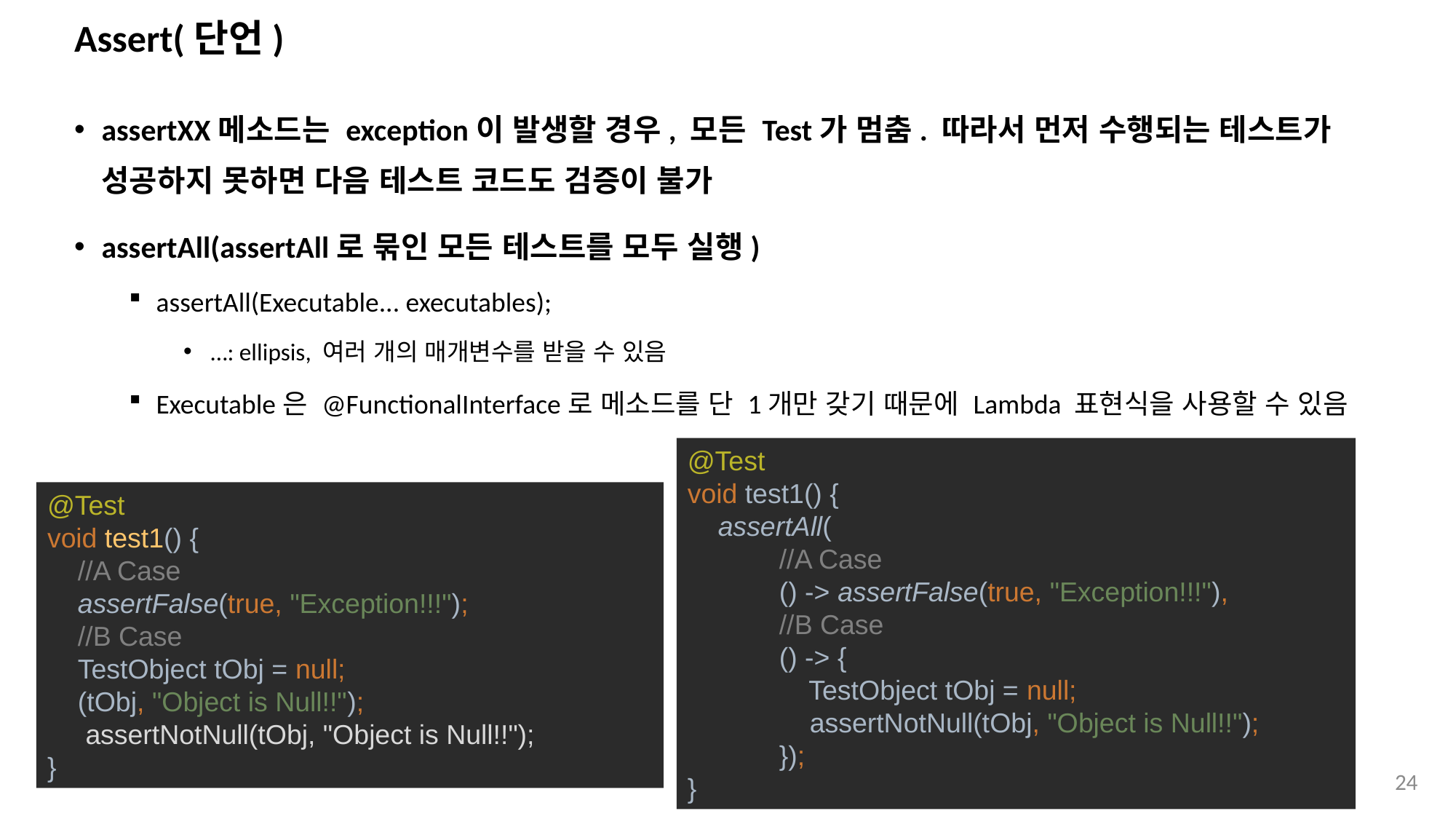

# Assert(단언)
assertXX메소드는 exception이 발생할 경우, 모든 Test가 멈춤. 따라서 먼저 수행되는 테스트가 성공하지 못하면 다음 테스트 코드도 검증이 불가
assertAll(assertAll로 묶인 모든 테스트를 모두 실행)
assertAll(Executable... executables);
…: ellipsis, 여러 개의 매개변수를 받을 수 있음
Executable은 @FunctionalInterface로 메소드를 단 1개만 갖기 때문에 Lambda 표현식을 사용할 수 있음

@Test
void test1() {
    assertAll(
            //A Case
            () -> assertFalse(true, "Exception!!!"),
            //B Case
            () -> {
                TestObject tObj = null;
                assertNotNull(tObj, "Object is Null!!");
            });
}
@Test
void test1() {
    //A Case
    assertFalse(true, "Exception!!!");
    //B Case
    TestObject tObj = null;
    (tObj, "Object is Null!!");
     assertNotNull(tObj, "Object is Null!!");
}
24